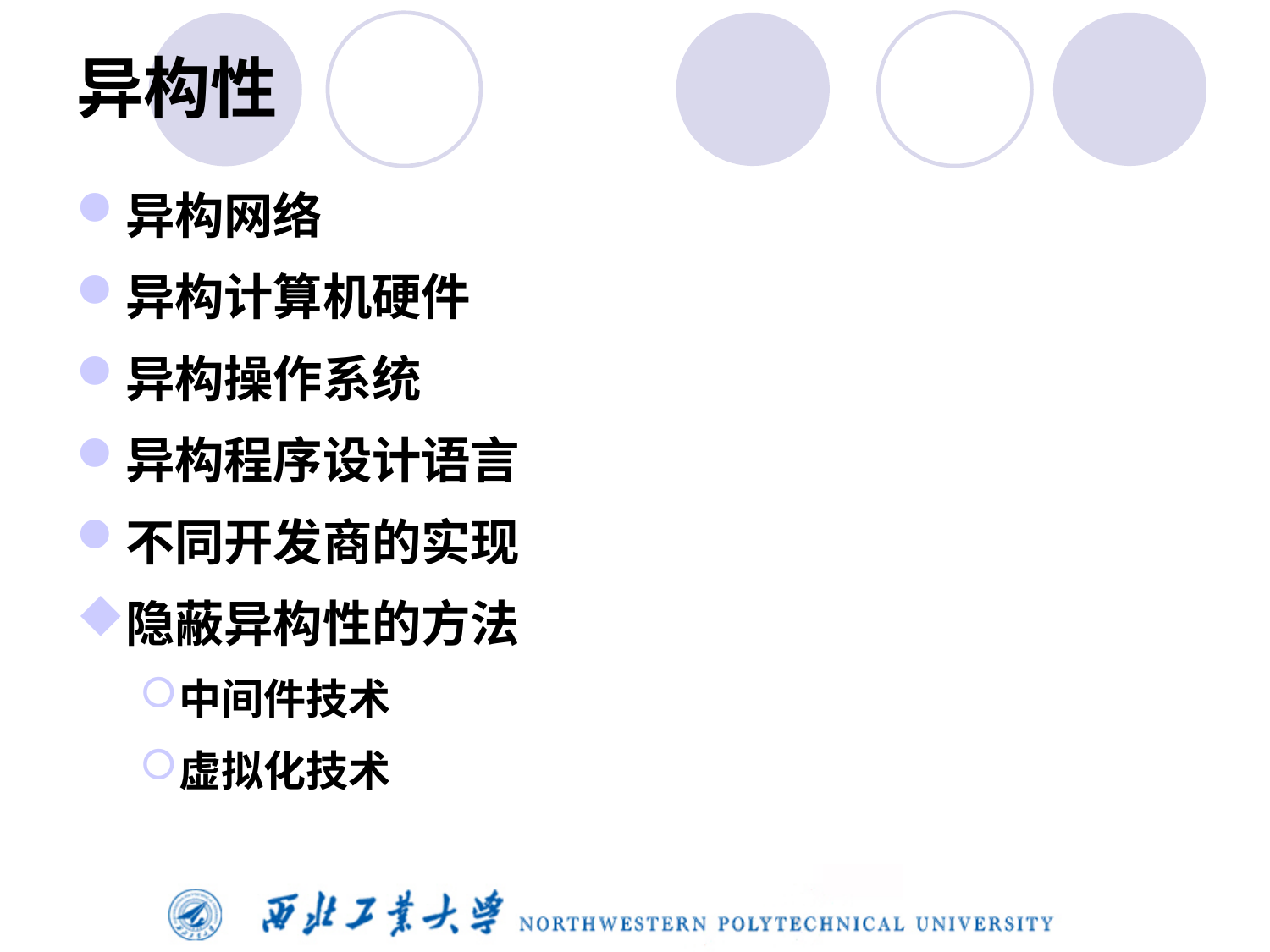

# 异构性
异构网络
异构计算机硬件
异构操作系统
异构程序设计语言
不同开发商的实现
隐蔽异构性的方法
中间件技术
虚拟化技术